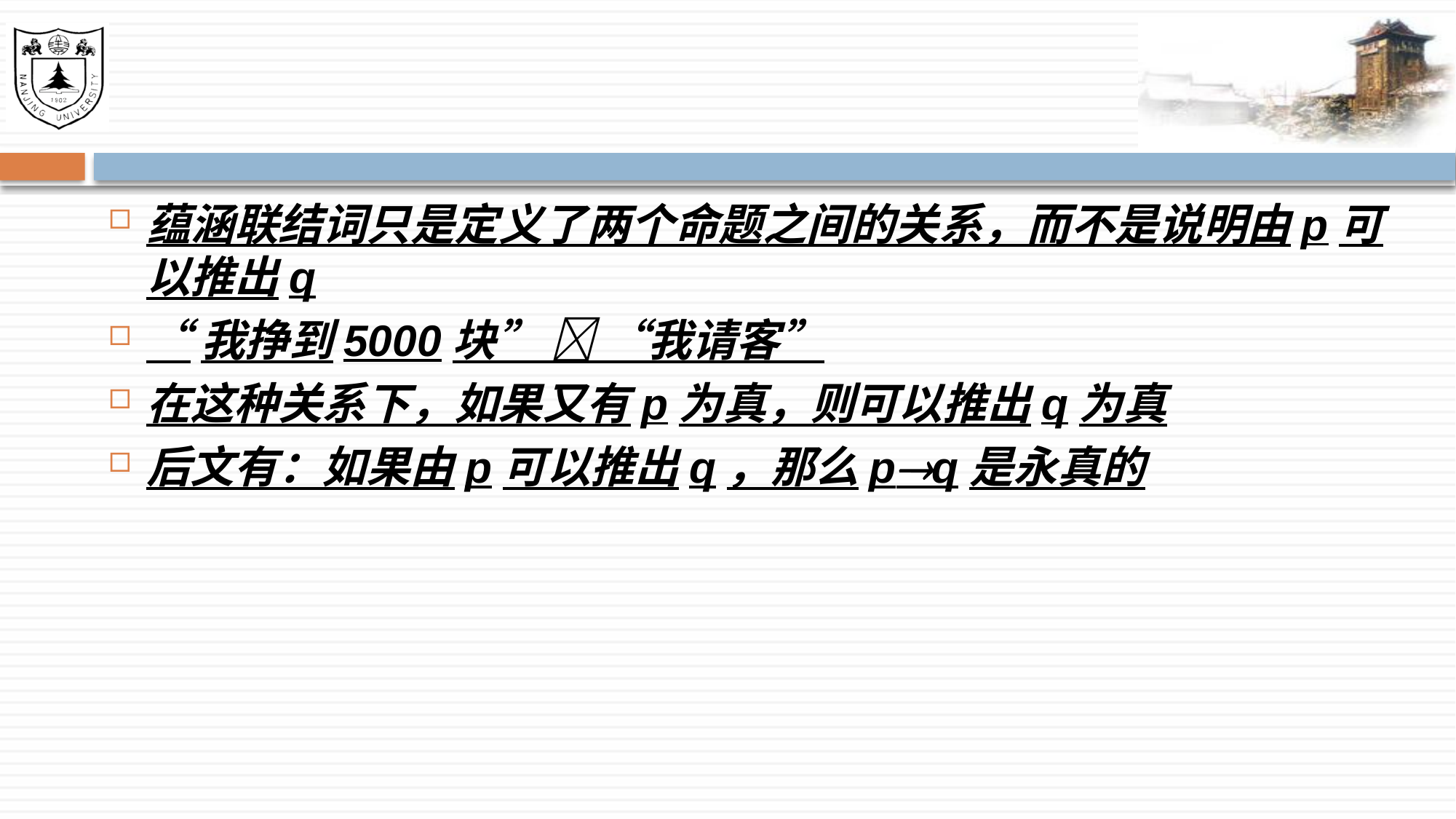

#
蕴涵联结词只是定义了两个命题之间的关系，而不是说明由p可以推出q
“我挣到5000块” → “我请客”
在这种关系下，如果又有p为真，则可以推出q为真
后文有：如果由p可以推出q，那么p→q是永真的